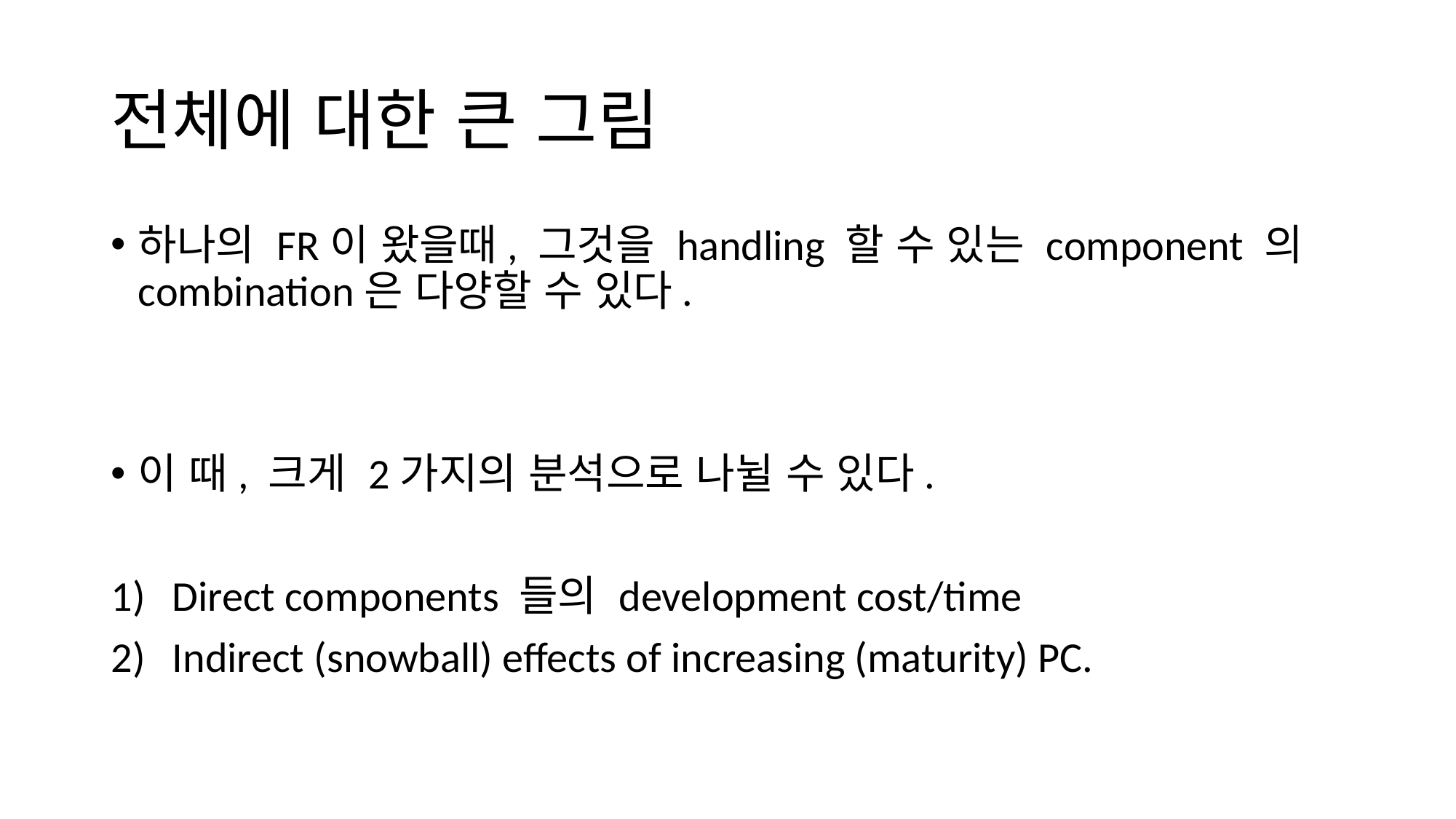

# 전체에 대한 큰 그림
하나의 FR이 왔을때, 그것을 handling 할 수 있는 component 의 combination은 다양할 수 있다.

이 때, 크게 2가지의 분석으로 나뉠 수 있다.

Direct components 들의 development cost/time
Indirect (snowball) effects of increasing (maturity) PC.